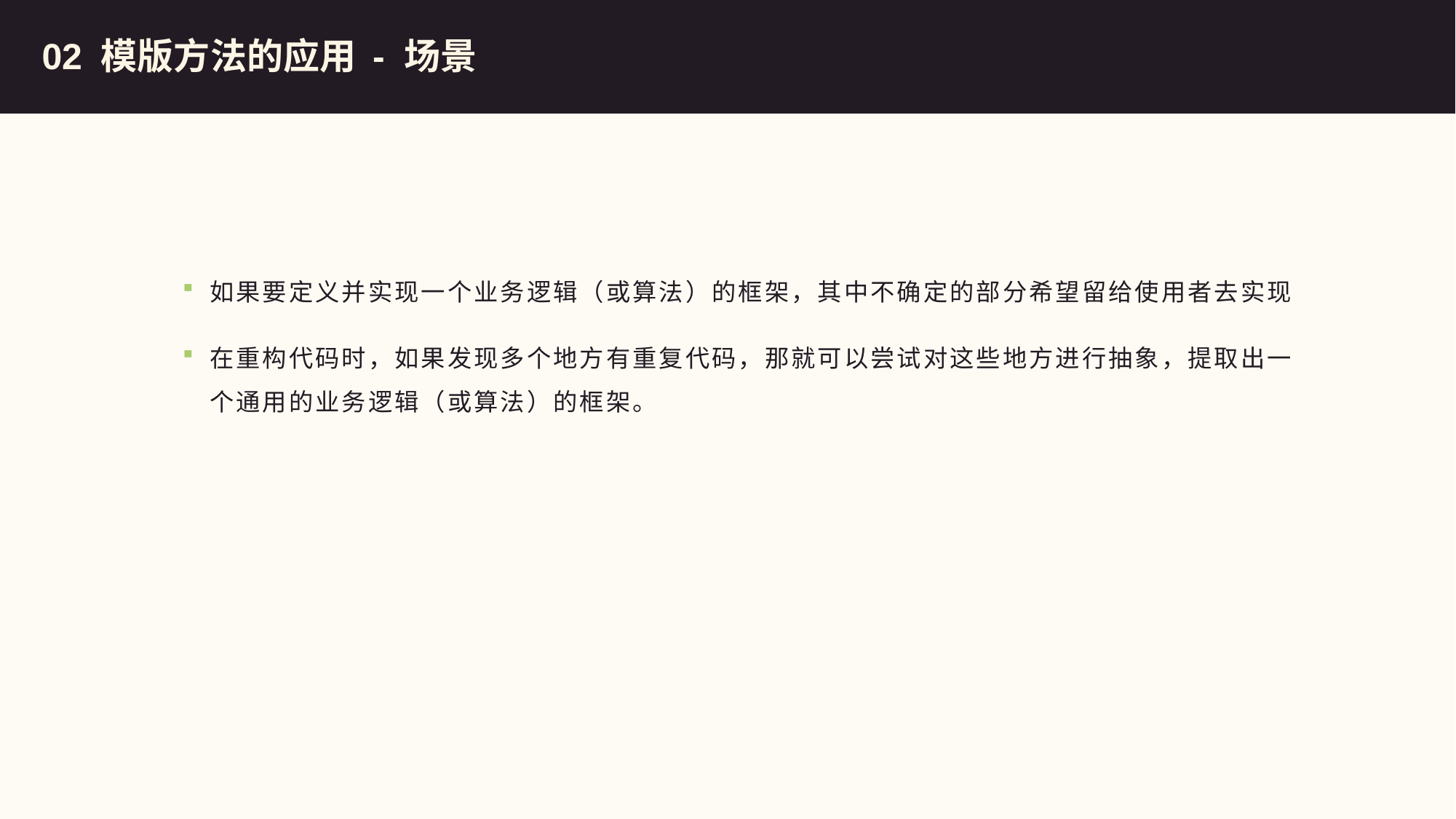

总结
02 模版方法的应用 - 场景
如果要定义并实现一个业务逻辑（或算法）的框架，其中不确定的部分希望留给使用者去实现
在重构代码时，如果发现多个地方有重复代码，那就可以尝试对这些地方进行抽象，提取出一个通用的业务逻辑（或算法）的框架。